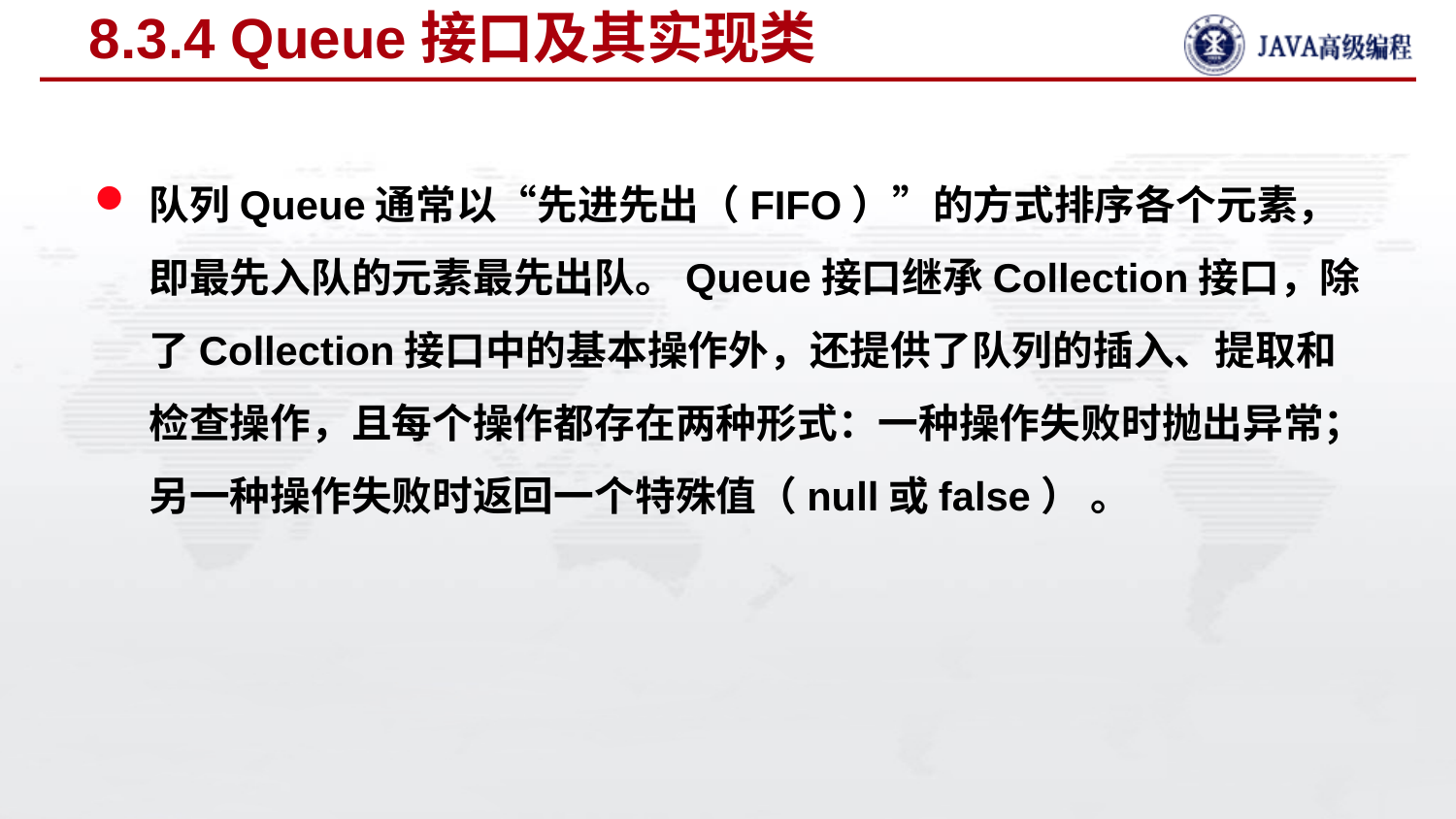

# 8.3.4 Queue接口及其实现类
队列Queue通常以“先进先出（FIFO）”的方式排序各个元素，即最先入队的元素最先出队。Queue接口继承Collection接口，除了Collection接口中的基本操作外，还提供了队列的插入、提取和检查操作，且每个操作都存在两种形式：一种操作失败时抛出异常；另一种操作失败时返回一个特殊值（null或false） 。